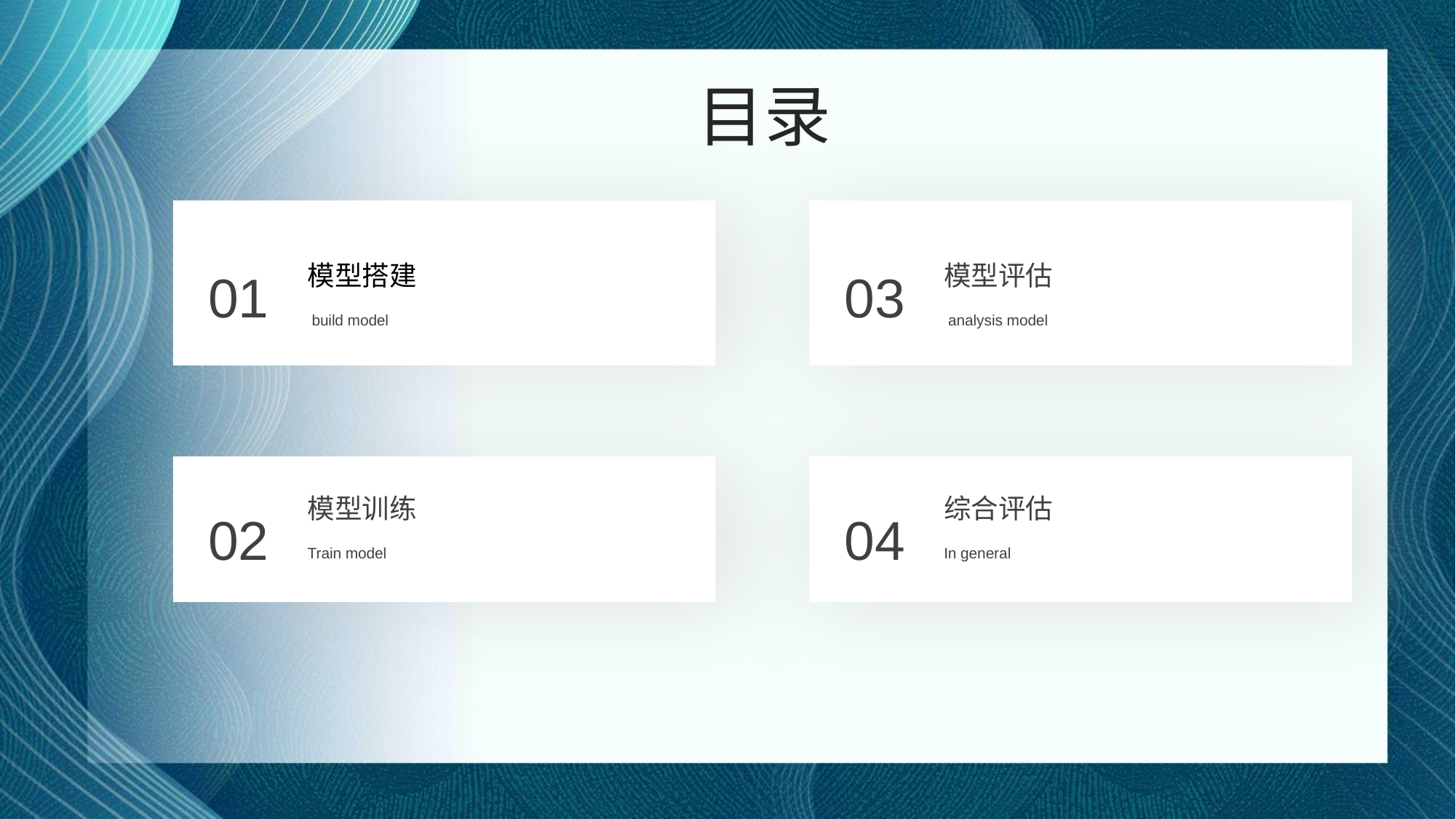

目录

模型搭建
01
 build model

模型评估
03
 analysis model

模型训练
02
Train model

综合评估
04
In general